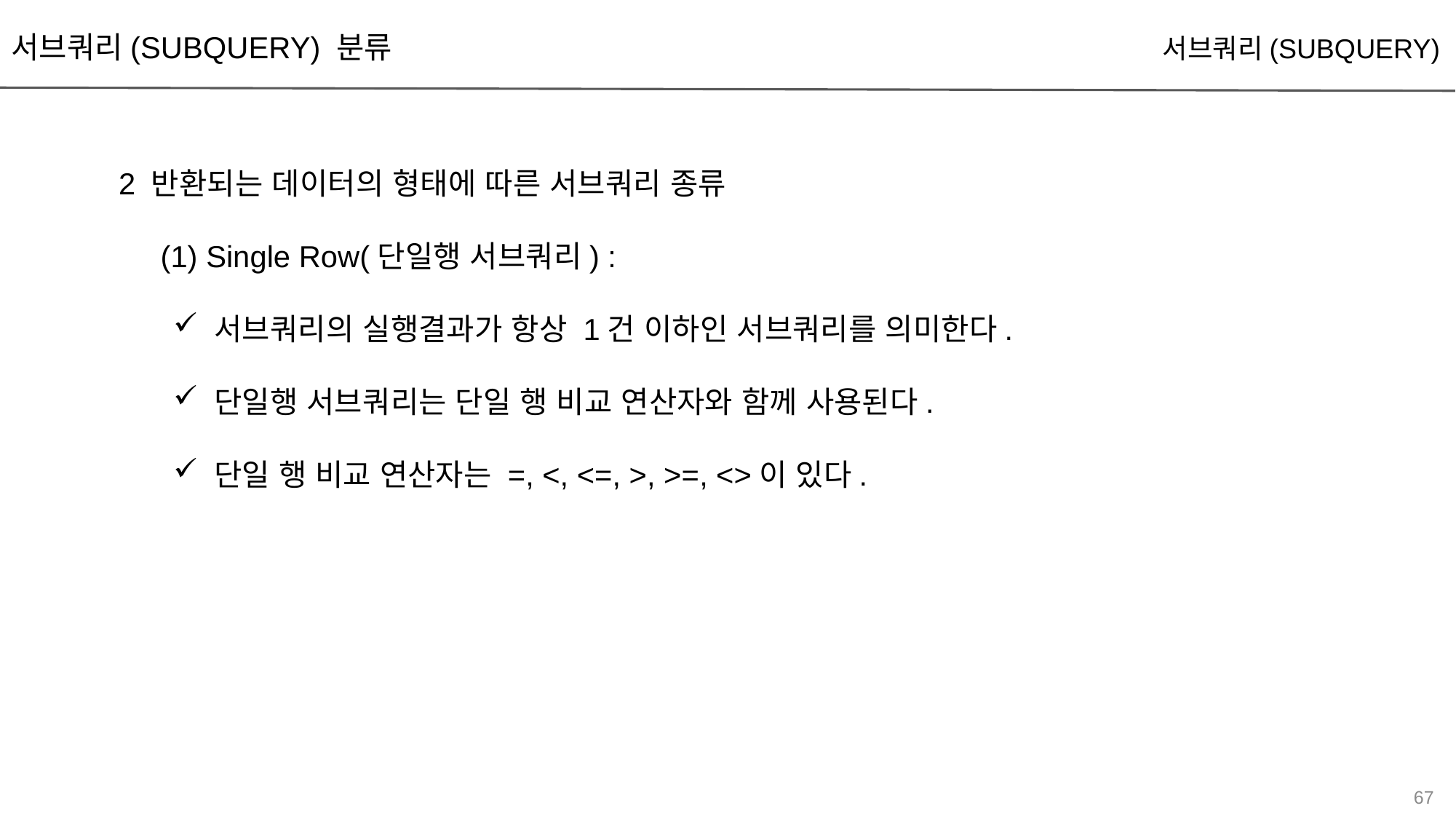

서브쿼리(SUBQUERY) 분류
서브쿼리(SUBQUERY)
2 반환되는 데이터의 형태에 따른 서브쿼리 종류
     (1) Single Row(단일행 서브쿼리) :
서브쿼리의 실행결과가 항상 1건 이하인 서브쿼리를 의미한다.
단일행 서브쿼리는 단일 행 비교 연산자와 함께 사용된다.
단일 행 비교 연산자는 =, <, <=, >, >=, <>이 있다.

67